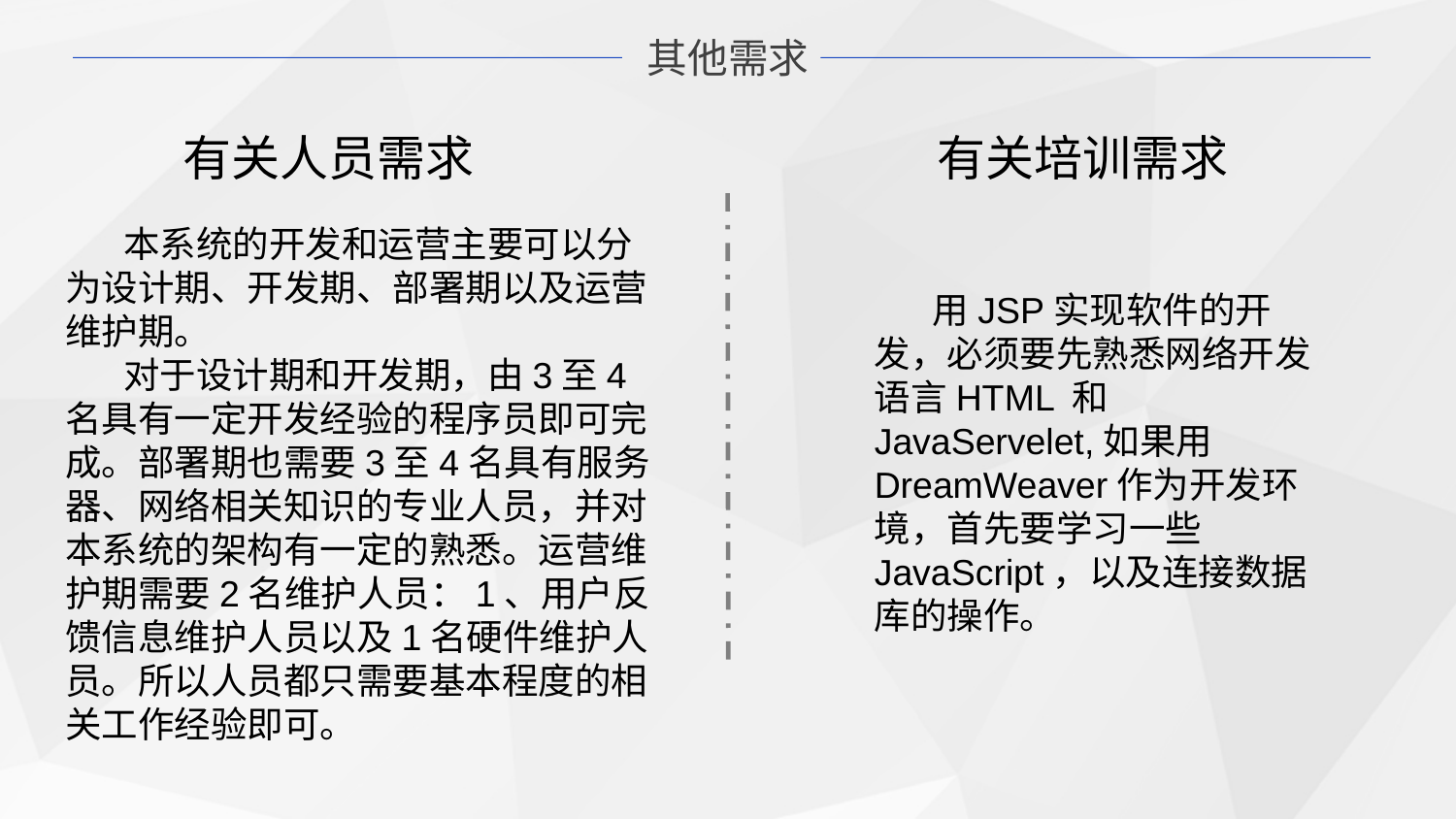

其他需求

有关人员需求
有关培训需求
      本系统的开发和运营主要可以分为设计期、开发期、部署期以及运营维护期。
      对于设计期和开发期，由3至4名具有一定开发经验的程序员即可完成。部署期也需要3至4名具有服务器、网络相关知识的专业人员，并对本系统的架构有一定的熟悉。运营维护期需要2名维护人员：1、用户反馈信息维护人员以及1名硬件维护人员。所以人员都只需要基本程度的相关工作经验即可。
      用JSP实现软件的开发，必须要先熟悉网络开发语言HTML 和JavaServelet,如果用DreamWeaver作为开发环境，首先要学习一些JavaScript，以及连接数据库的操作。